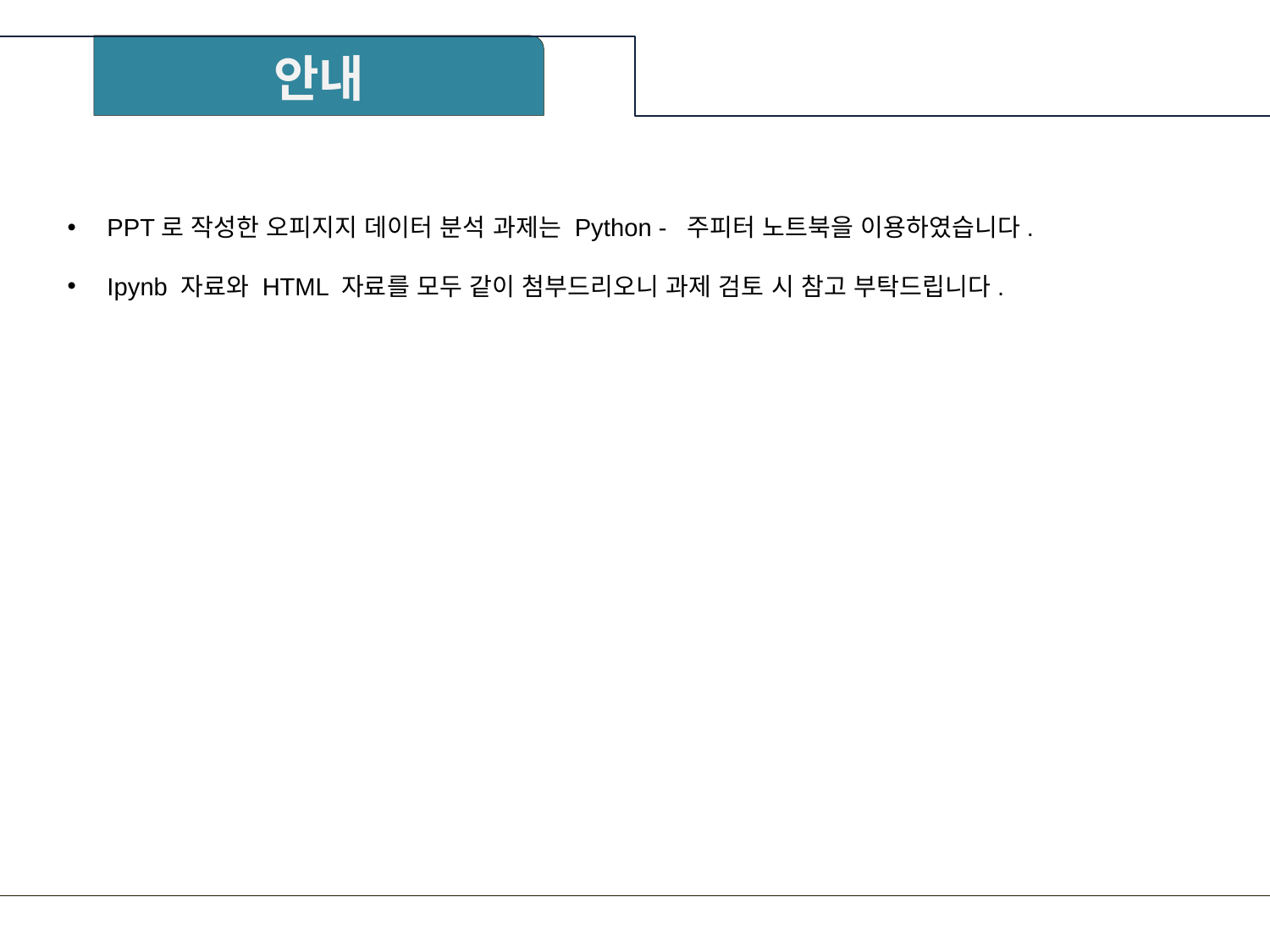

안내
PPT로 작성한 오피지지 데이터 분석 과제는 Python -  주피터 노트북을 이용하였습니다.
Ipynb 자료와 HTML 자료를 모두 같이 첨부드리오니 과제 검토 시 참고 부탁드립니다.